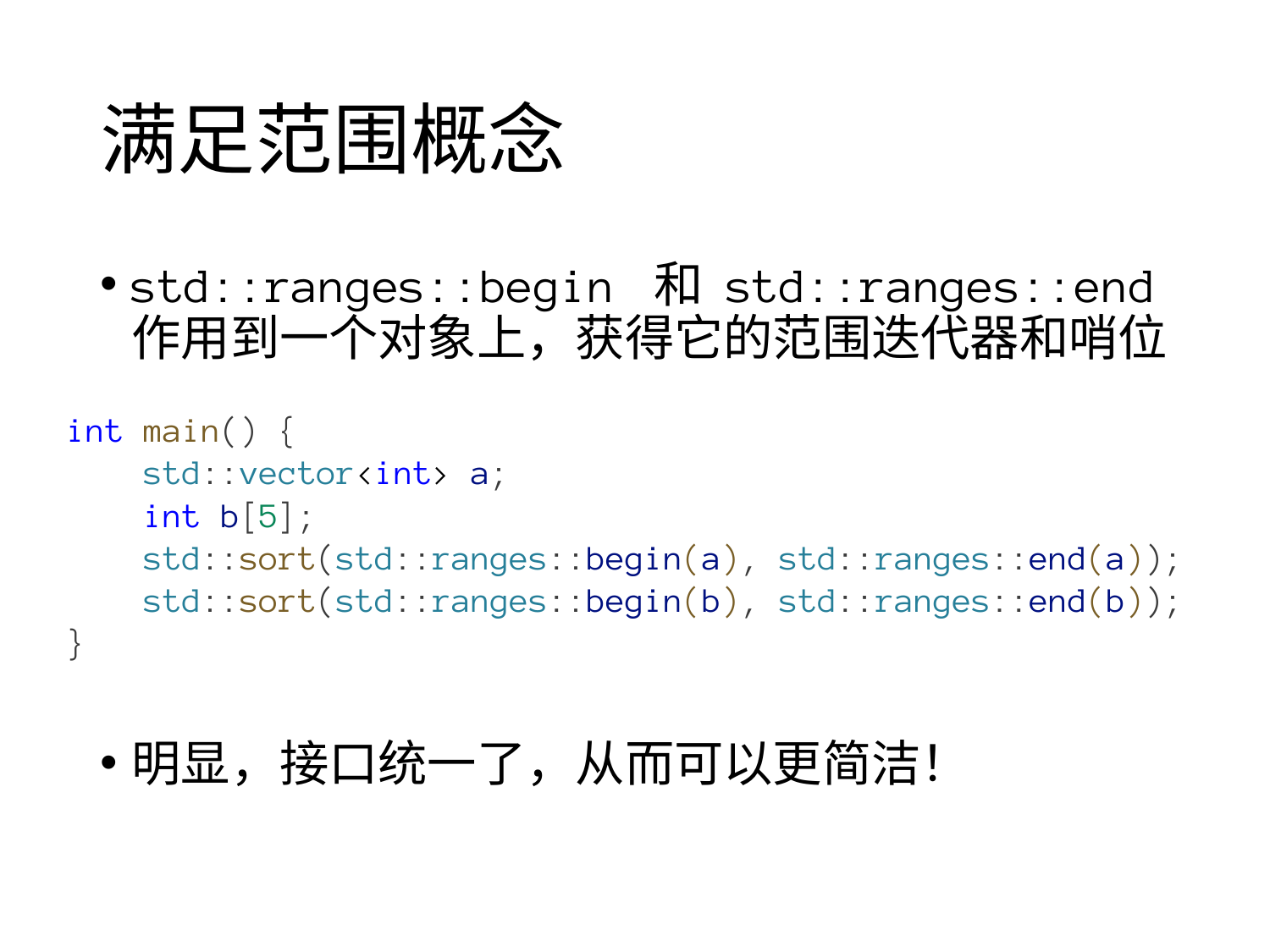

# 满足范围概念
std::ranges::begin 和 std::ranges::end 作用到一个对象上，获得它的范围迭代器和哨位

明显，接口统一了，从而可以更简洁！
int main() {
    std::vector<int> a;
    int b[5];
    std::sort(std::ranges::begin(a), std::ranges::end(a));
    std::sort(std::ranges::begin(b), std::ranges::end(b));
}